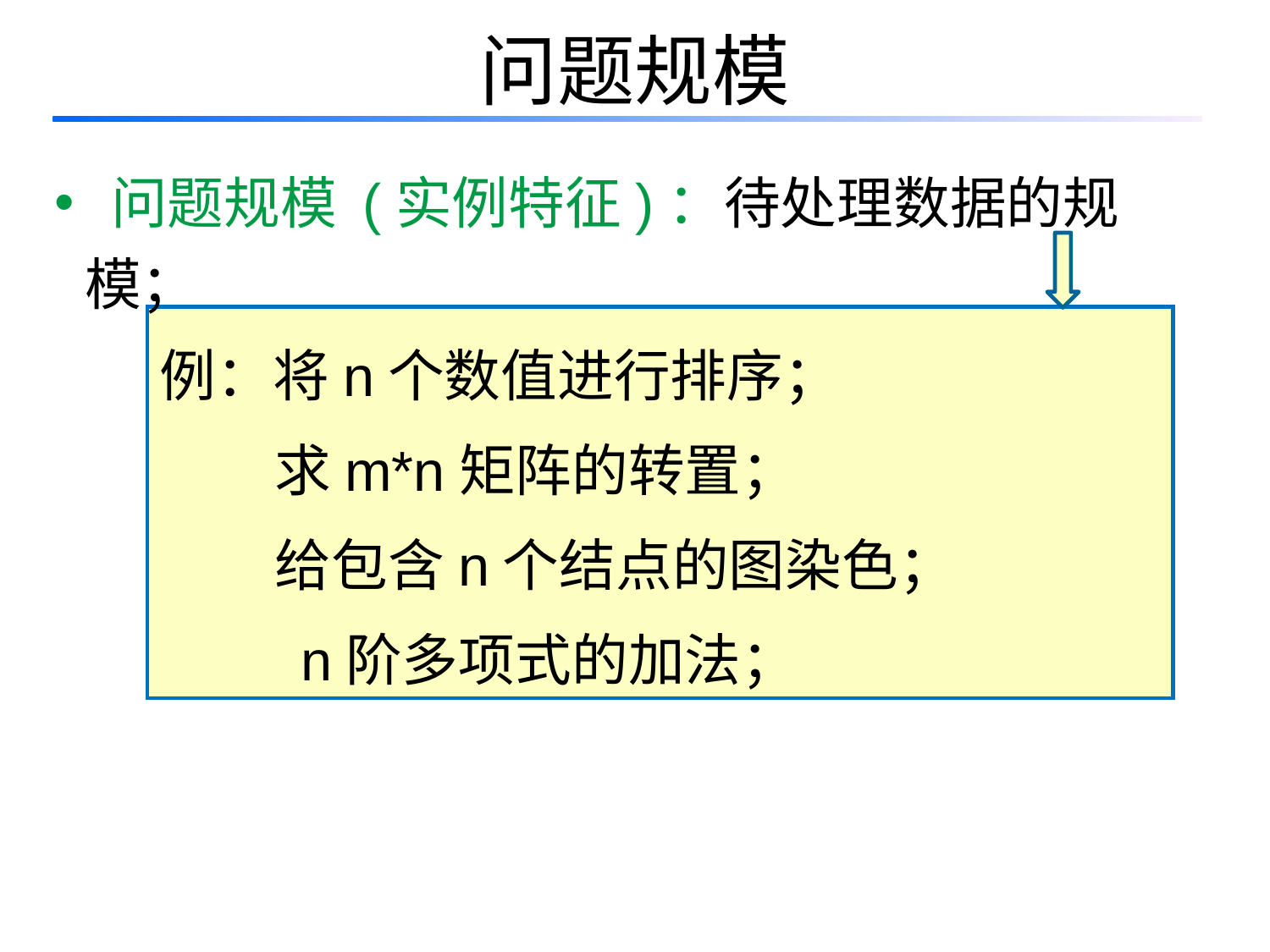

# 问题规模

 问题规模 (实例特征)：待处理数据的规模；

例：将n个数值进行排序；
        求m*n矩阵的转置；
        给包含n个结点的图染色；
         n阶多项式的加法；